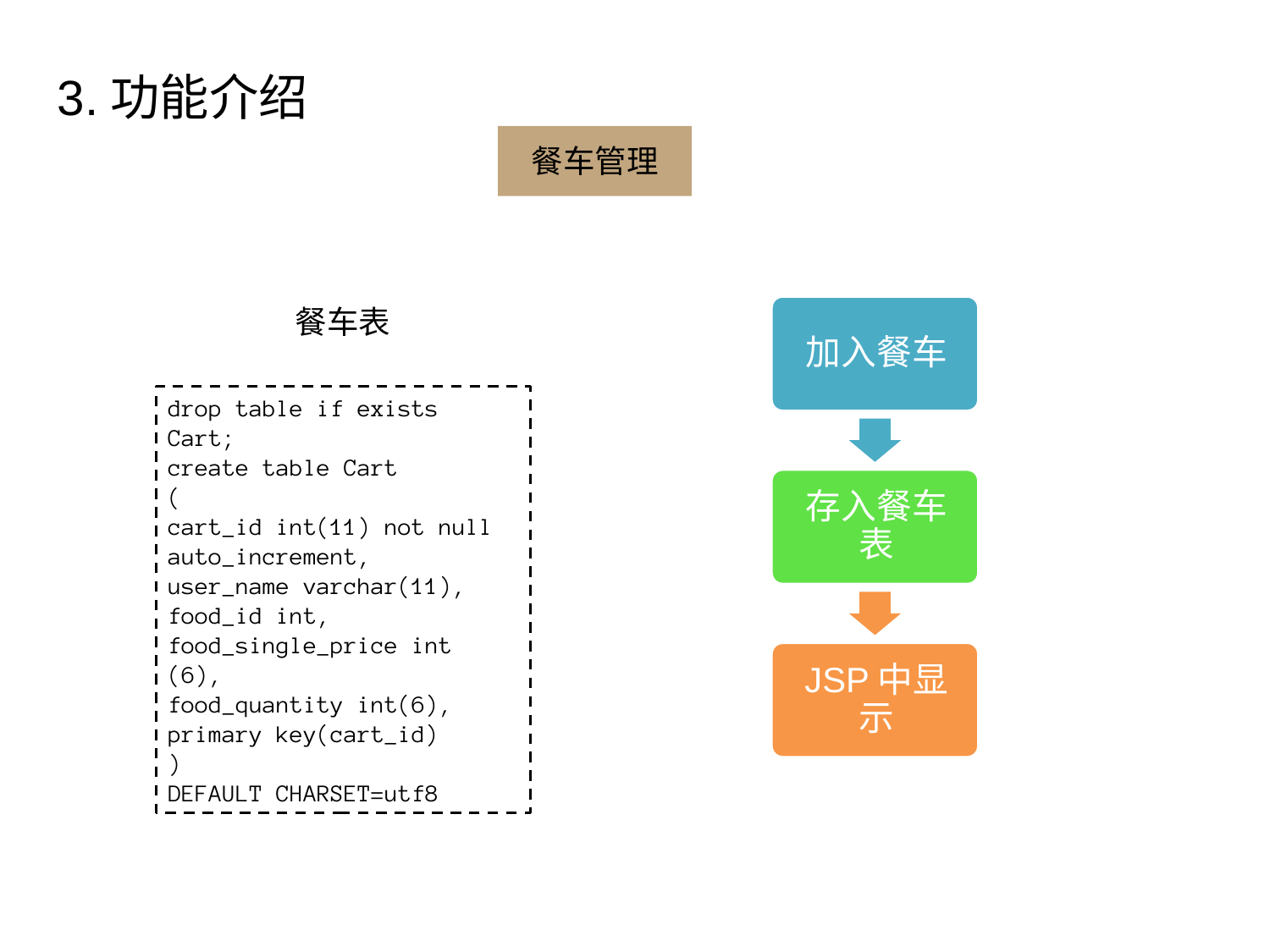

3.功能介绍

餐车管理
点击添加文本
餐车表
drop table if exists Cart;
create table Cart
(
cart_id int(11) not null auto_increment,
user_name varchar(11),
food_id int,
food_single_price int (6),
food_quantity int(6),
primary key(cart_id)
)
DEFAULT CHARSET=utf8
加入餐车

存入餐车表

JSP中显示
点击添加文本
点击添加文本
点击添加文本